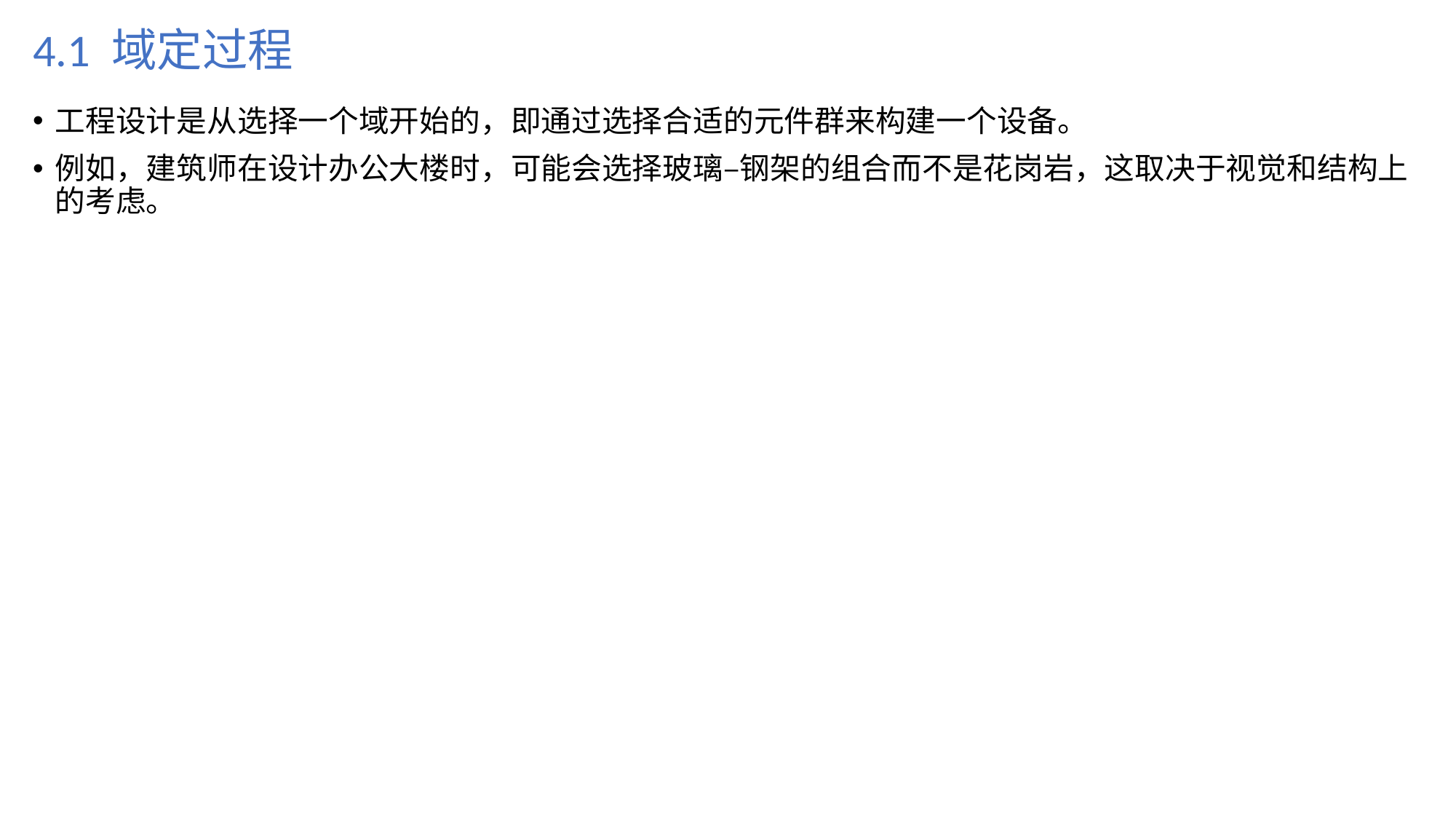

# 4.1 域定过程
工程设计是从选择一个域开始的，即通过选择合适的元件群来构建一个设备。
例如，建筑师在设计办公大楼时，可能会选择玻璃–钢架的组合而不是花岗岩，这取决于视觉和结构上的考虑。